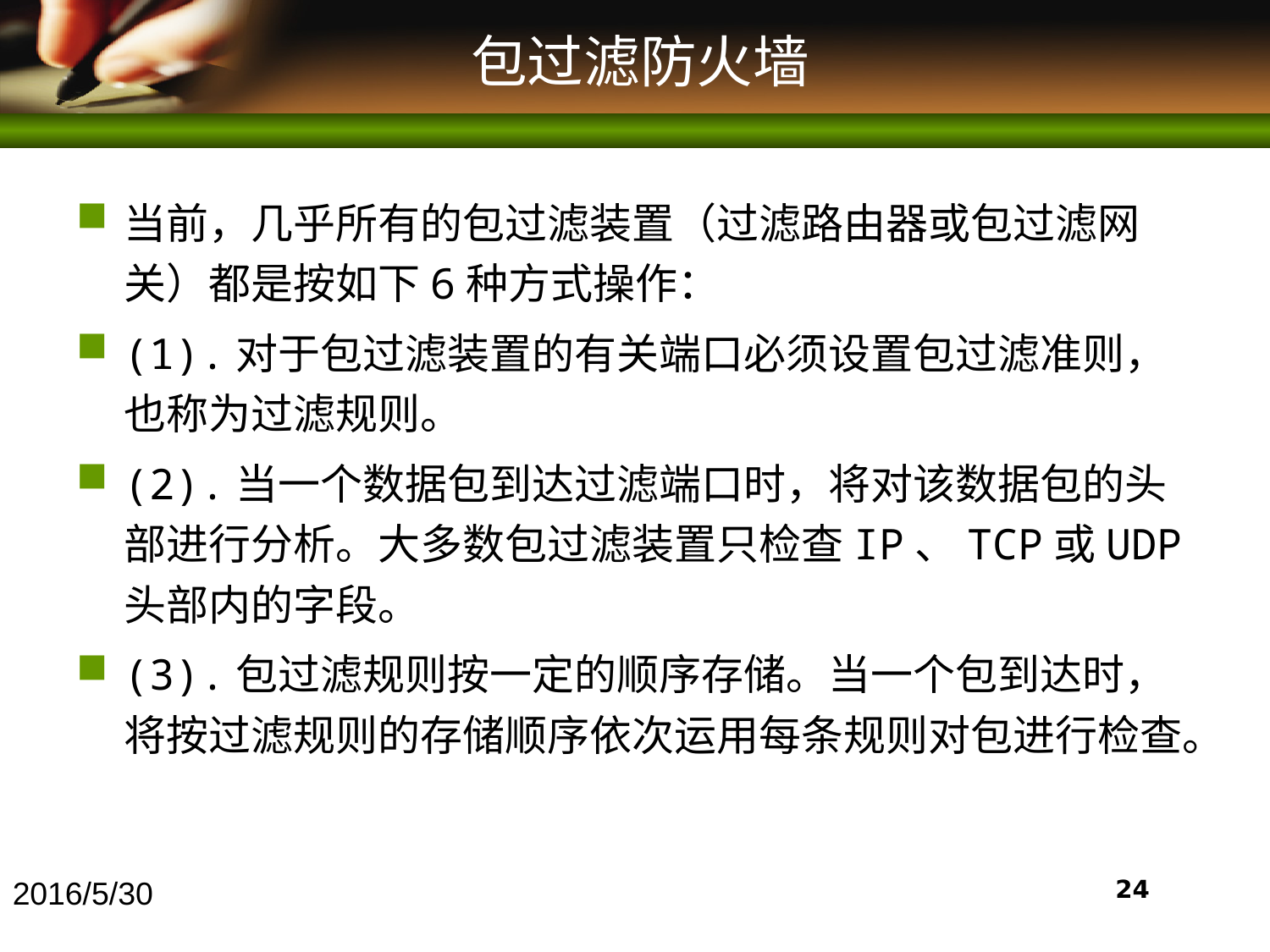

# 包过滤防火墙
当前，几乎所有的包过滤装置（过滤路由器或包过滤网关）都是按如下6种方式操作：
(1).对于包过滤装置的有关端口必须设置包过滤准则，也称为过滤规则。
(2).当一个数据包到达过滤端口时，将对该数据包的头部进行分析。大多数包过滤装置只检查IP、TCP或UDP头部内的字段。
(3).包过滤规则按一定的顺序存储。当一个包到达时，将按过滤规则的存储顺序依次运用每条规则对包进行检查。

2016/5/30

24